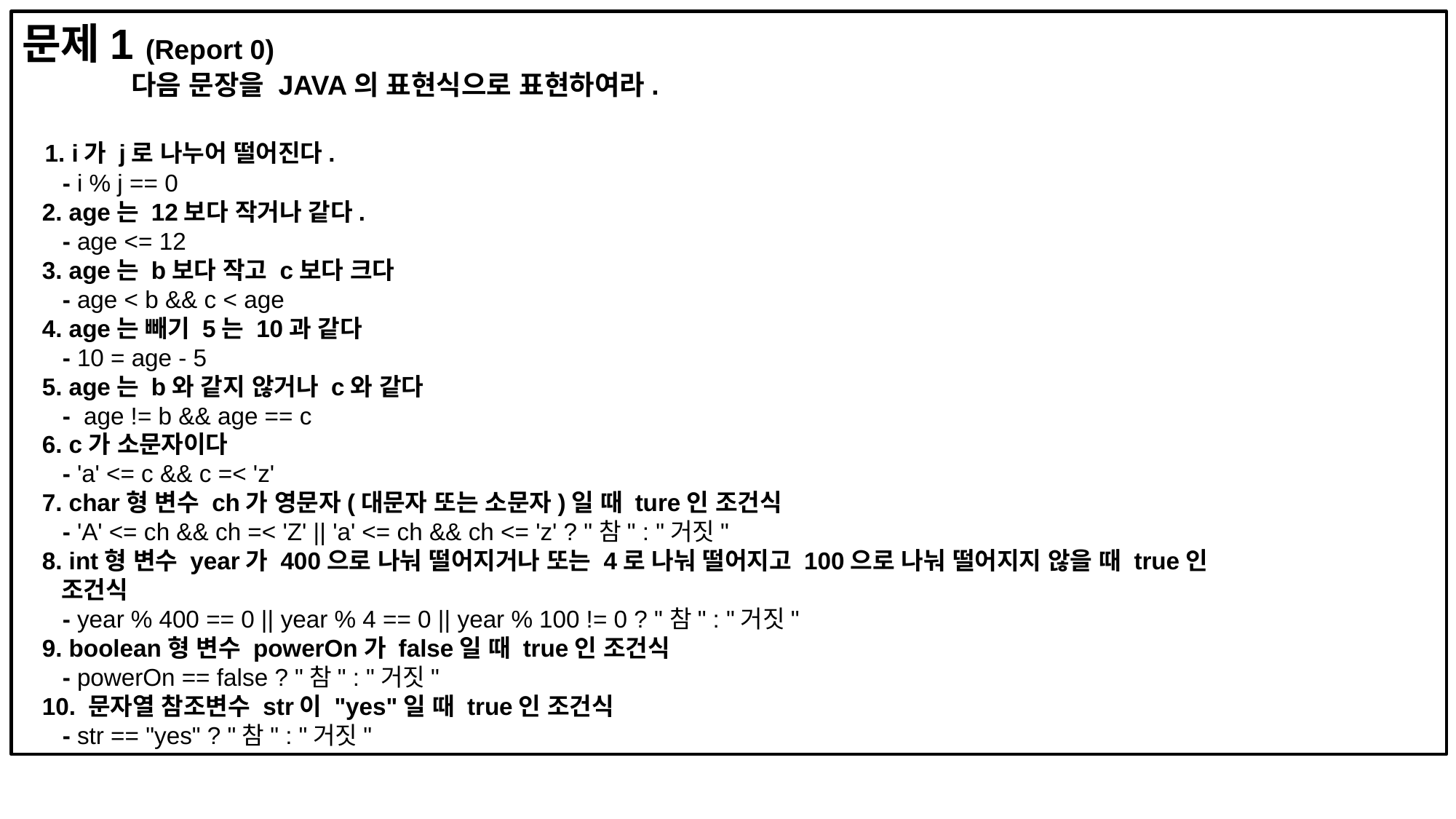

문제1 (Report 0)
	다음 문장을 JAVA의 표현식으로 표현하여라.

   1. i가 j로 나누어 떨어진다.
      - i % j == 0
   2. age는 12보다 작거나 같다.
      - age <= 12
   3. age는 b보다 작고 c보다 크다
      - age < b && c < age
   4. age는 빼기 5는 10과 같다
      - 10 = age - 5
   5. age는 b와 같지 않거나 c와 같다
      -  age != b && age == c
   6. c가 소문자이다
      - 'a' <= c && c =< 'z'
   7. char형 변수 ch가 영문자(대문자 또는 소문자)일 때 ture인 조건식
      - 'A' <= ch && ch =< 'Z' || 'a' <= ch && ch <= 'z' ? "참" : "거짓"
   8. int형 변수 year가 400으로 나눠 떨어지거나 또는 4로 나눠 떨어지고 100으로 나눠 떨어지지 않을 때 true인
     조건식
      - year % 400 == 0 || year % 4 == 0 || year % 100 != 0 ? "참" : "거짓"
   9. boolean형 변수 powerOn가 false일 때 true인 조건식
      - powerOn == false ? "참" : "거짓"
   10. 문자열 참조변수 str이 "yes"일 때 true인 조건식
      - str == "yes" ? "참" : "거짓"